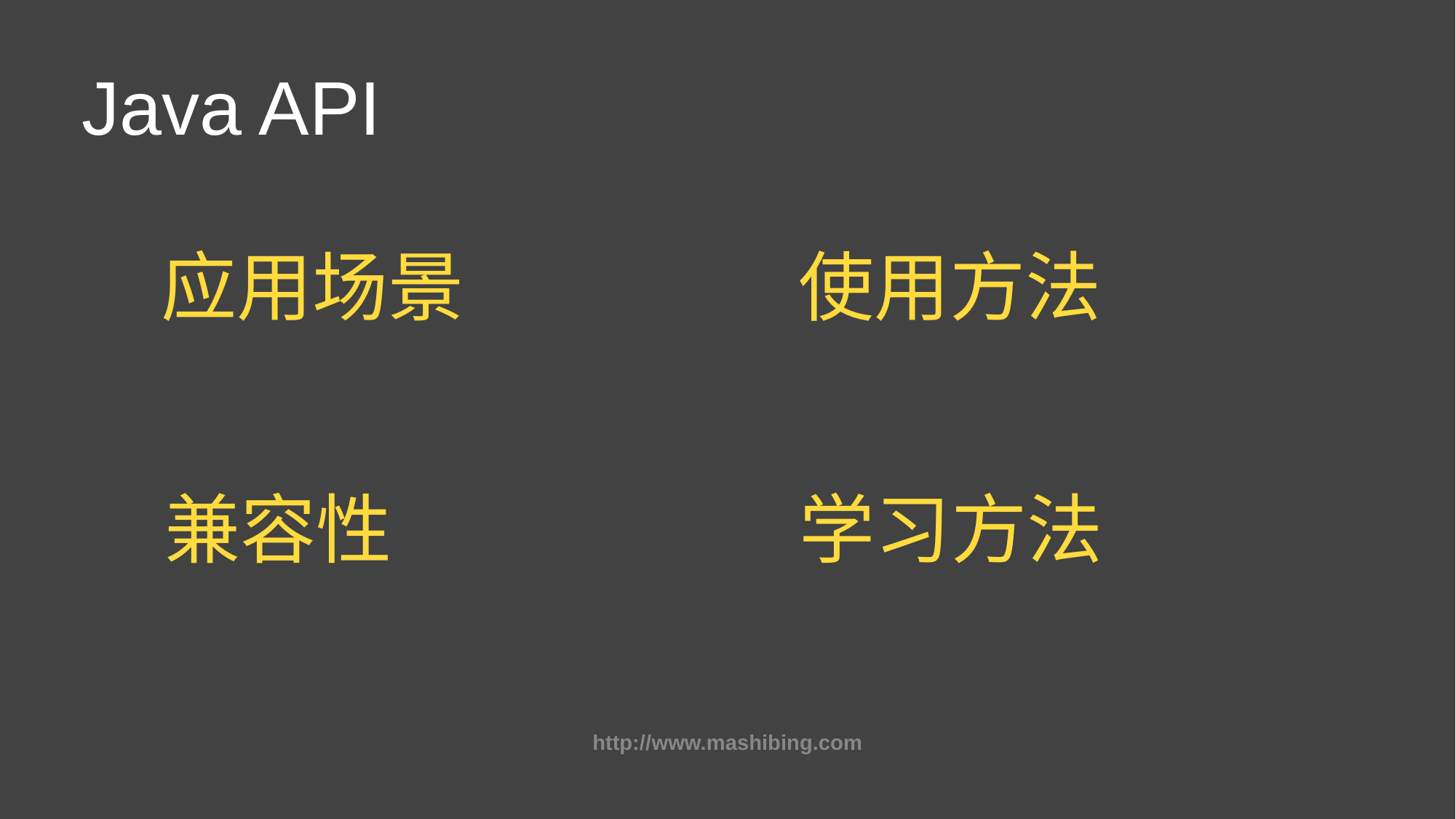

# Java API
应用场景
使用方法

兼容性
学习方法
http://www.mashibing.com
4